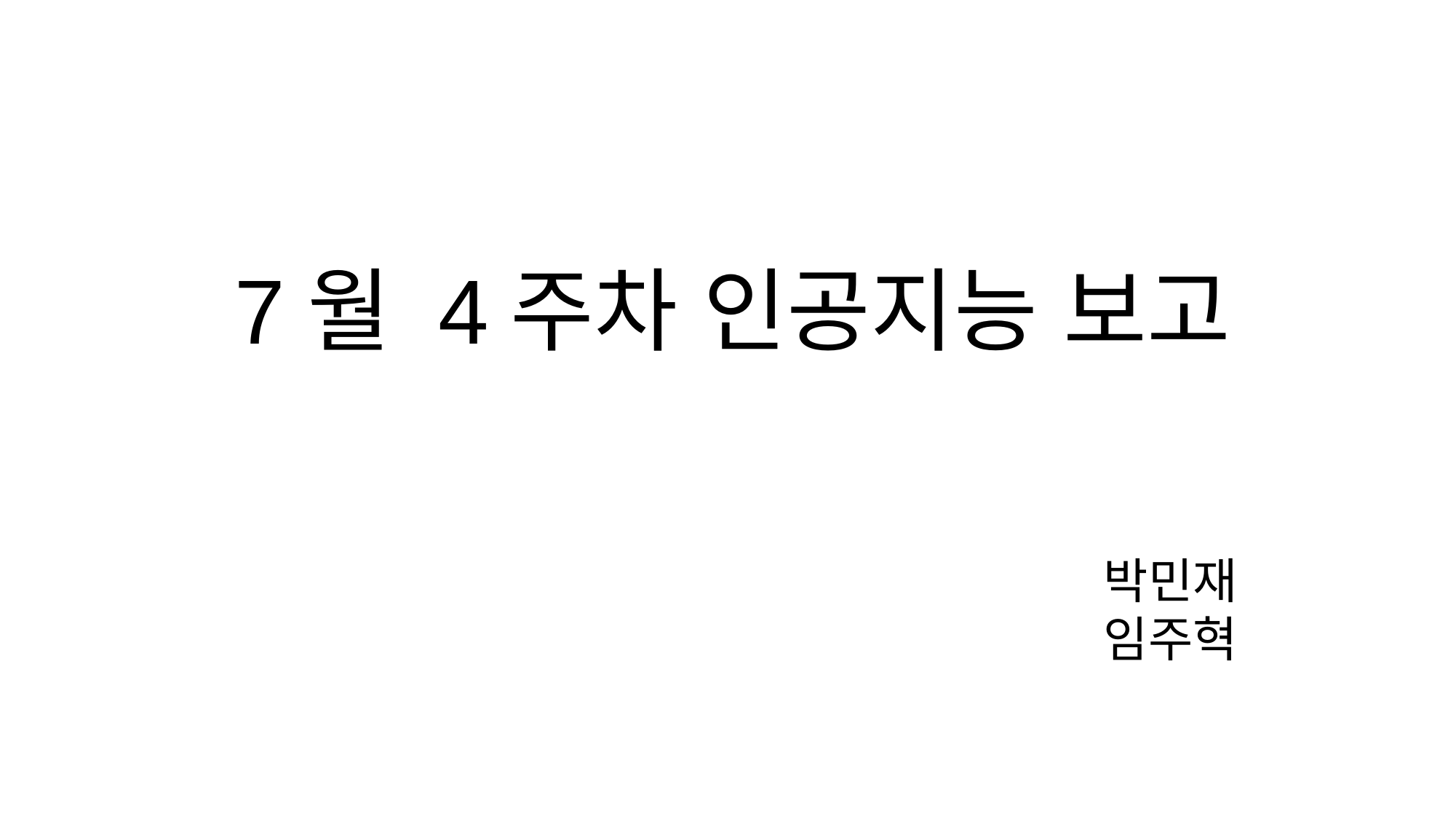

# 7월 4주차 인공지능 보고
박민재
임주혁